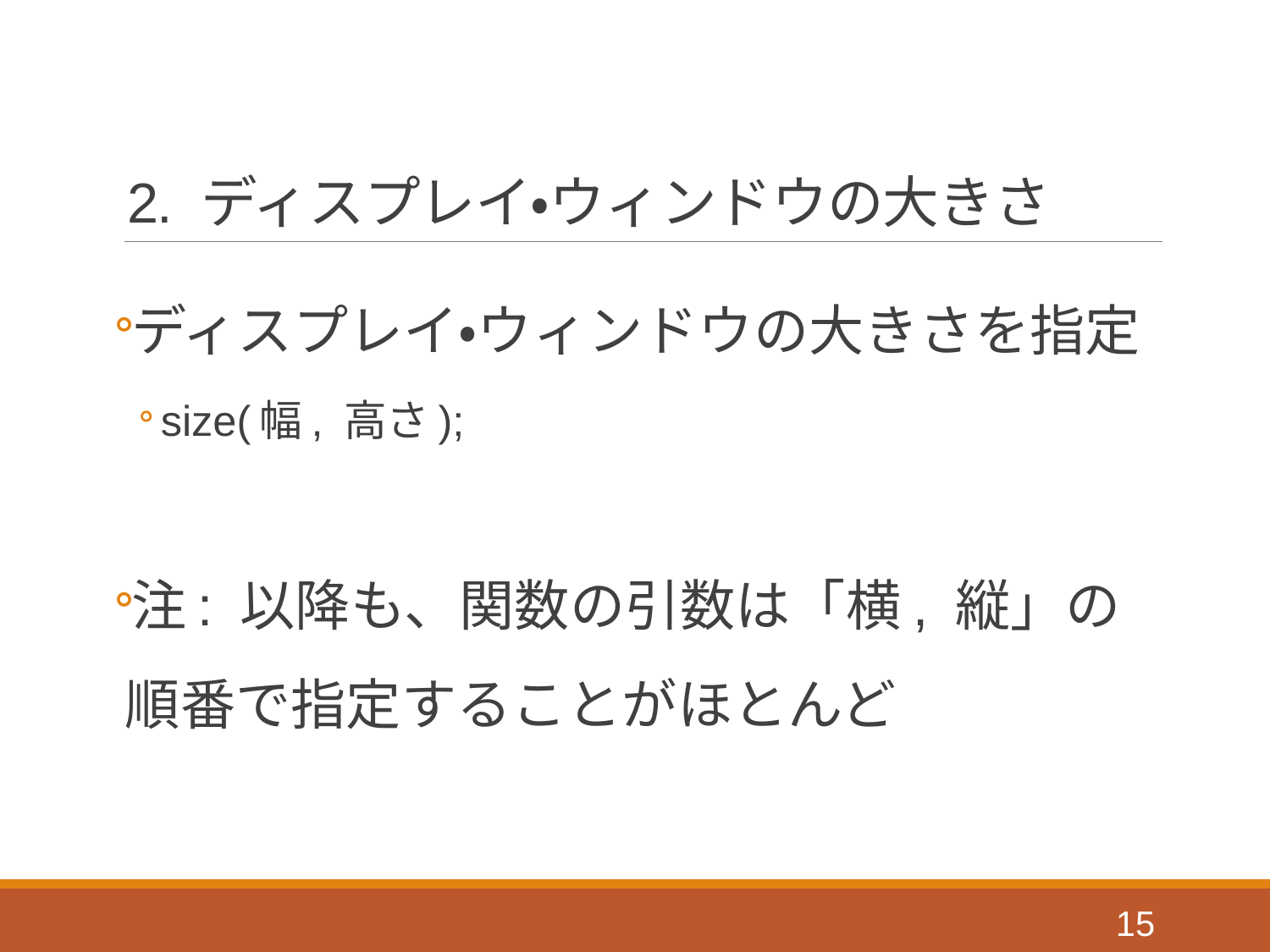

# 2. ディスプレイ・ウィンドウの大きさ
ディスプレイ・ウィンドウの大きさを指定
size(幅, 高さ);

注: 以降も、関数の引数は「横, 縦」の順番で指定することがほとんど
15